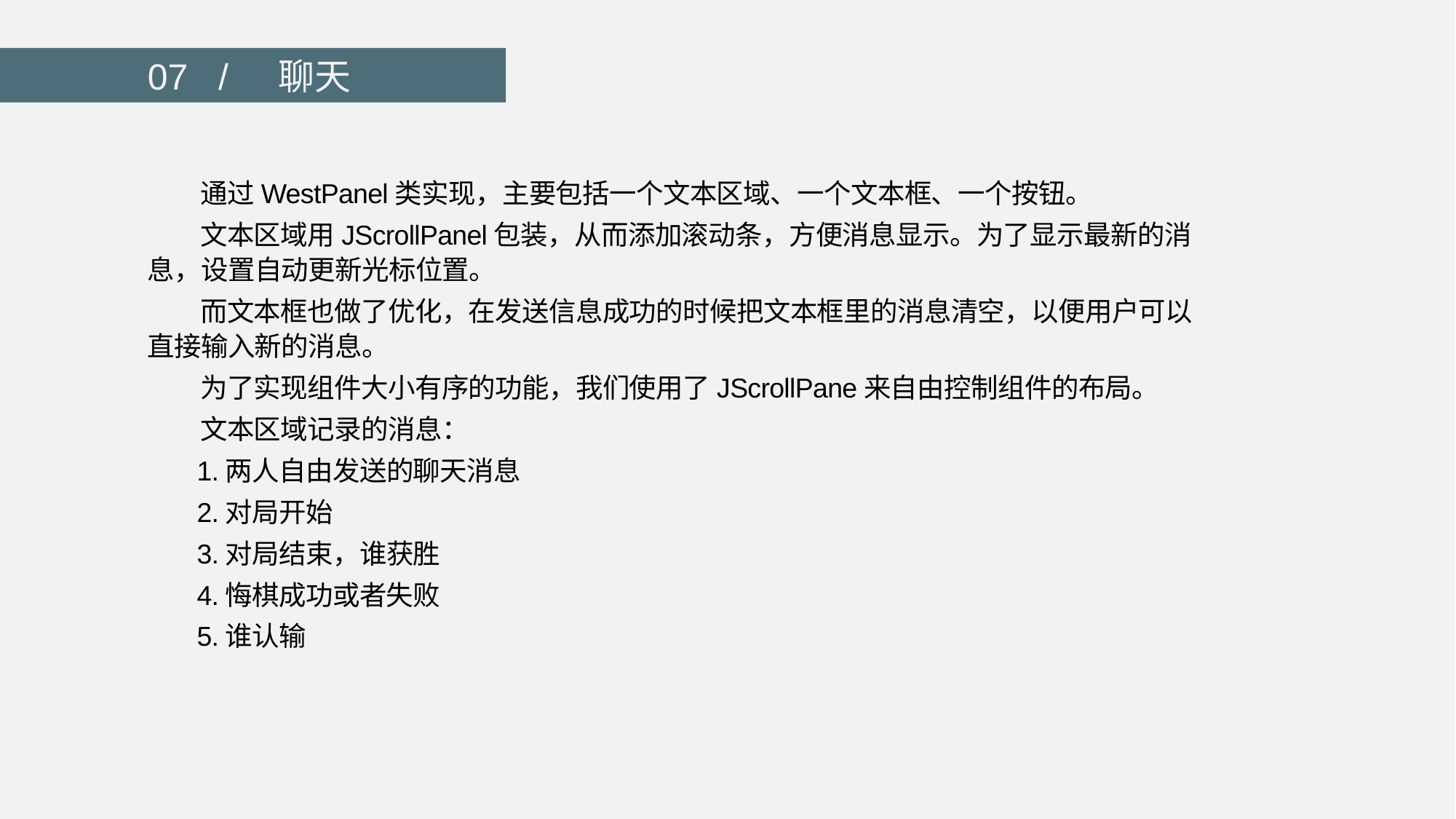

07   /    聊天
  通过WestPanel类实现，主要包括一个文本区域、一个文本框、一个按钮。
  文本区域用JScrollPanel包装，从而添加滚动条，方便消息显示。为了显示最新的消息，设置自动更新光标位置。
  而文本框也做了优化，在发送信息成功的时候把文本框里的消息清空，以便用户可以直接输入新的消息。
  为了实现组件大小有序的功能，我们使用了JScrollPane来自由控制组件的布局。
  文本区域记录的消息：
  1.两人自由发送的聊天消息
  2.对局开始
  3.对局结束，谁获胜
  4.悔棋成功或者失败
  5.谁认输